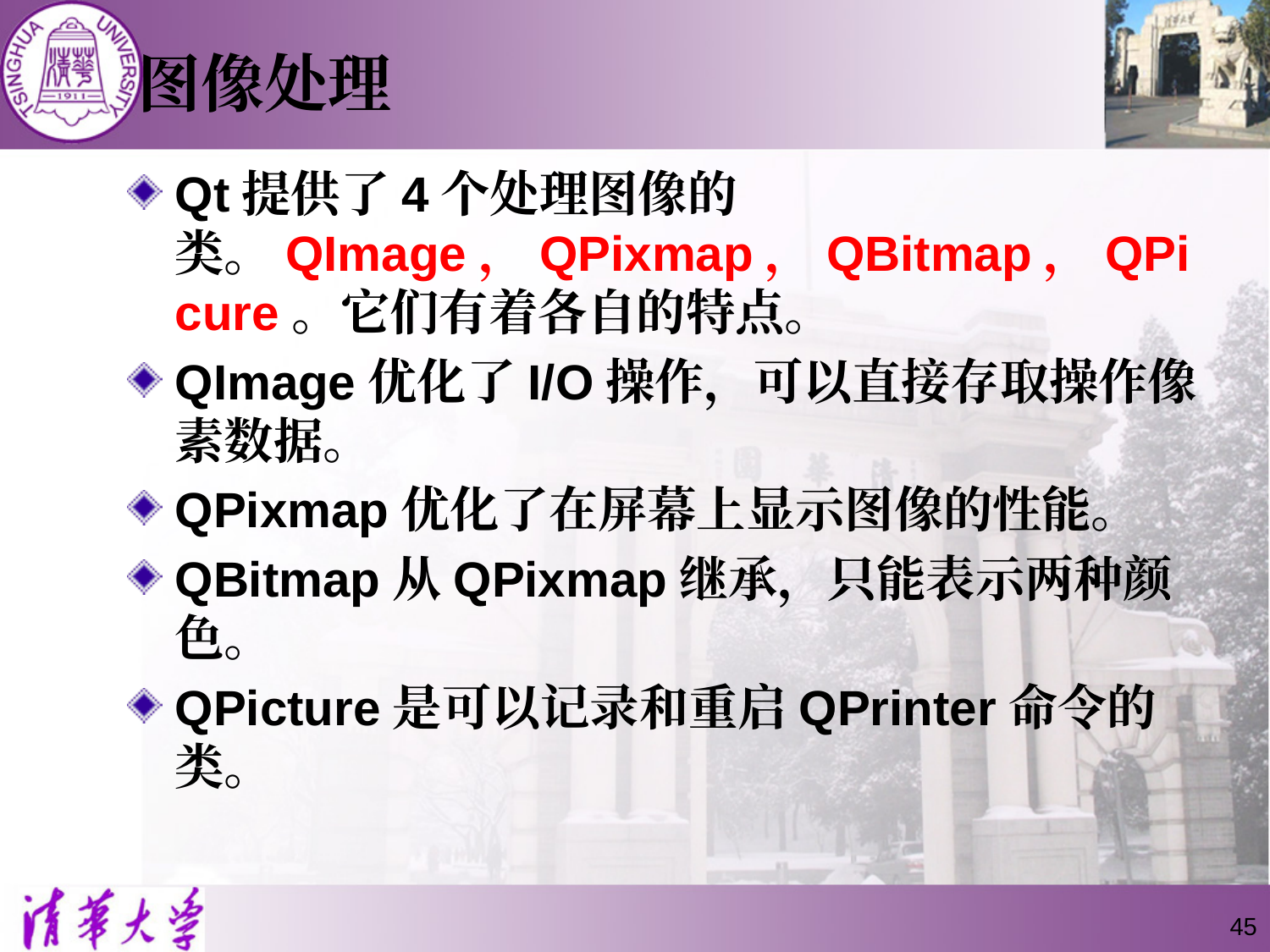

# 图像处理
Qt提供了4个处理图像的类。QImage，QPixmap，QBitmap，QPicure。它们有着各自的特点。
QImage优化了I/O操作，可以直接存取操作像素数据。
QPixmap优化了在屏幕上显示图像的性能。
QBitmap从QPixmap继承，只能表示两种颜色。
QPicture是可以记录和重启QPrinter命令的类。
45